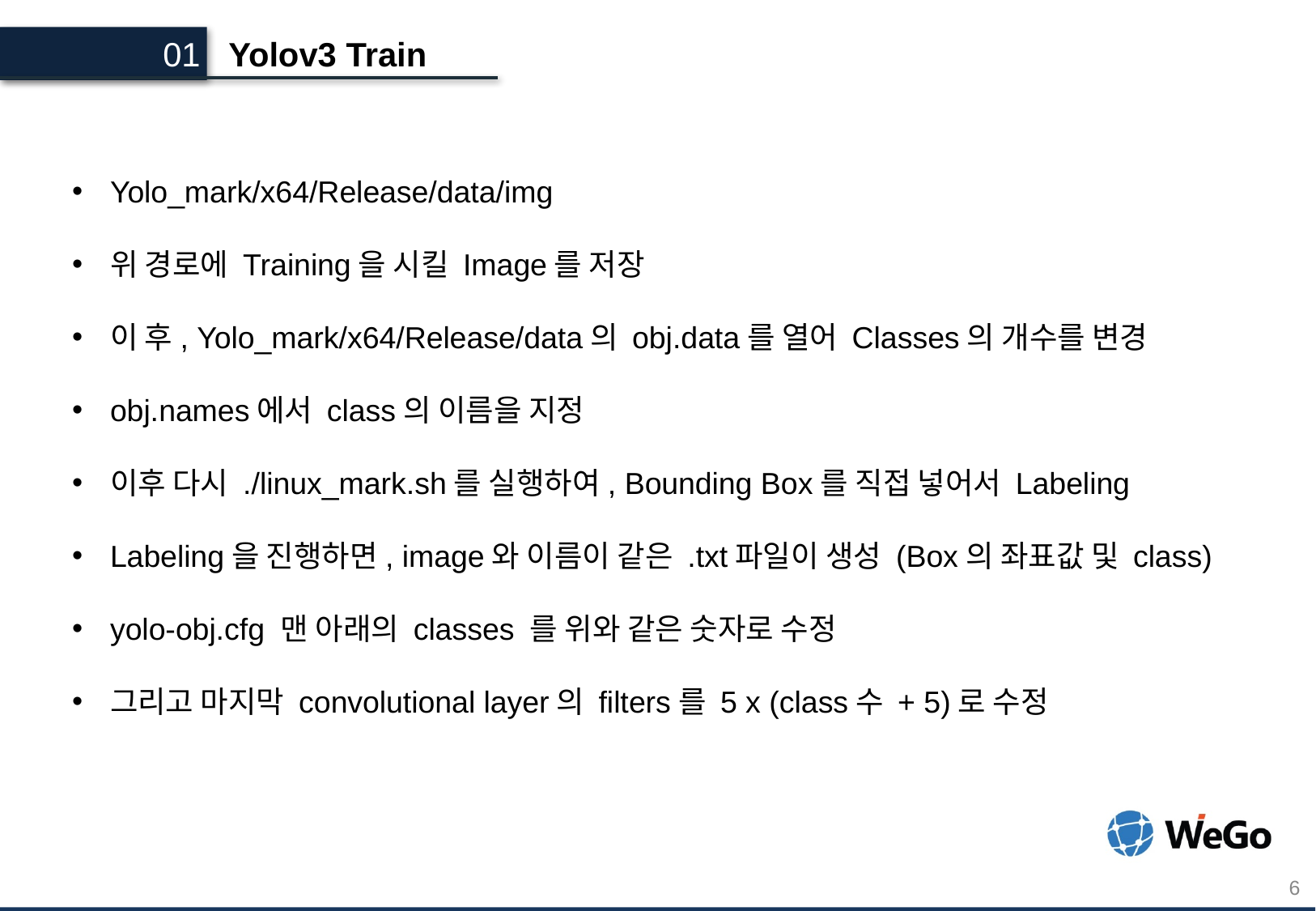

Yolov3 Train

01.
Yolo_mark/x64/Release/data/img
위 경로에 Training을 시킬 Image를 저장
이 후, Yolo_mark/x64/Release/data의 obj.data를 열어 Classes의 개수를 변경
obj.names에서 class의 이름을 지정
이후 다시 ./linux_mark.sh를 실행하여, Bounding Box를 직접 넣어서 Labeling
Labeling을 진행하면, image와 이름이 같은 .txt파일이 생성 (Box의 좌표값 및 class)
yolo-obj.cfg 맨 아래의 classes 를 위와 같은 숫자로 수정
그리고 마지막 convolutional layer의 filters를 5 x (class수 + 5)로 수정
6